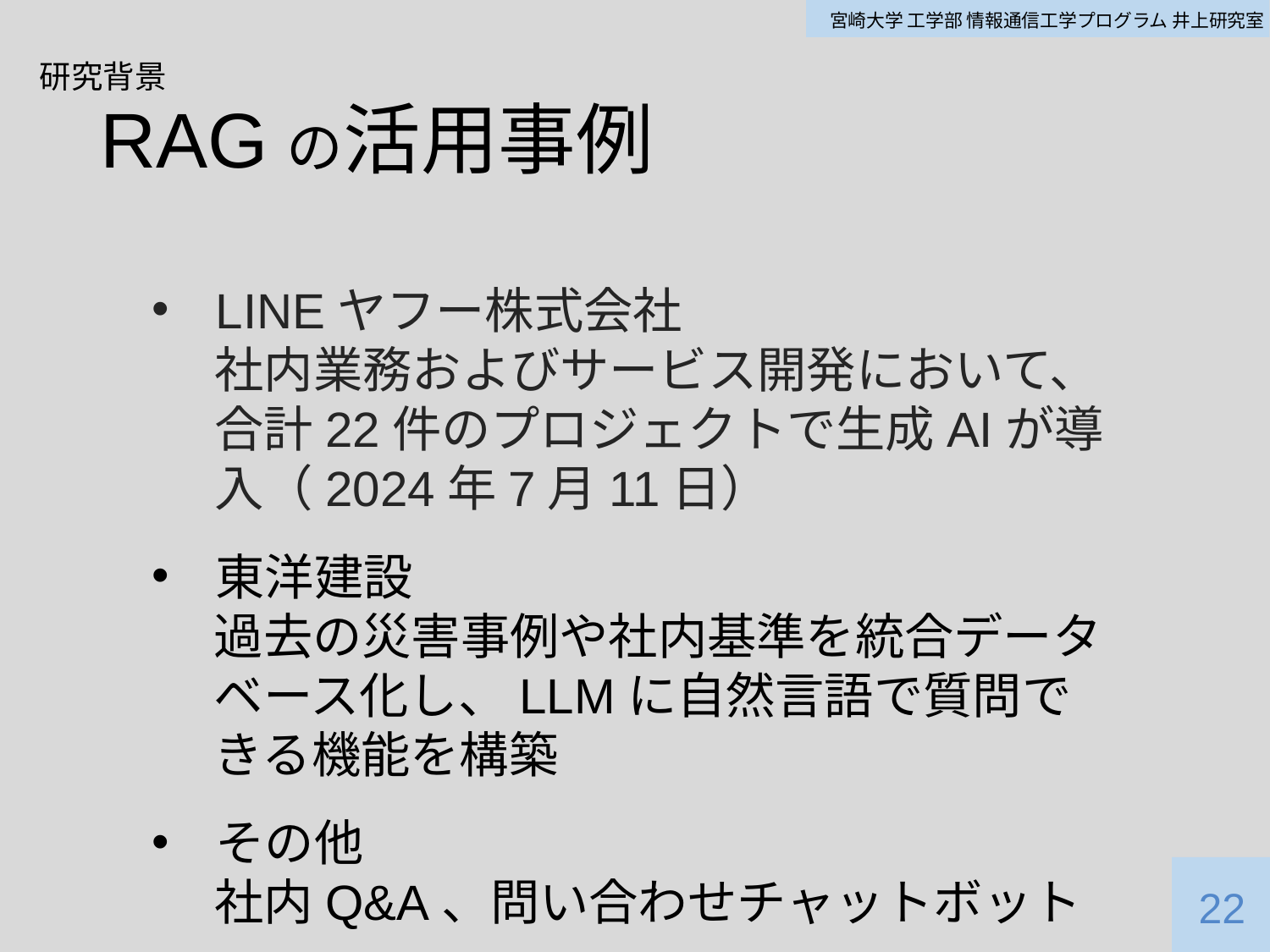

研究背景
# RAGの活用事例
LINEヤフー株式会社
社内業務およびサービス開発において、合計22件のプロジェクトで生成AIが導入（2024年7月11日）
東洋建設
過去の災害事例や社内基準を統合データベース化し、LLMに自然言語で質問できる機能を構築
その他
社内Q&A、問い合わせチャットボット
22